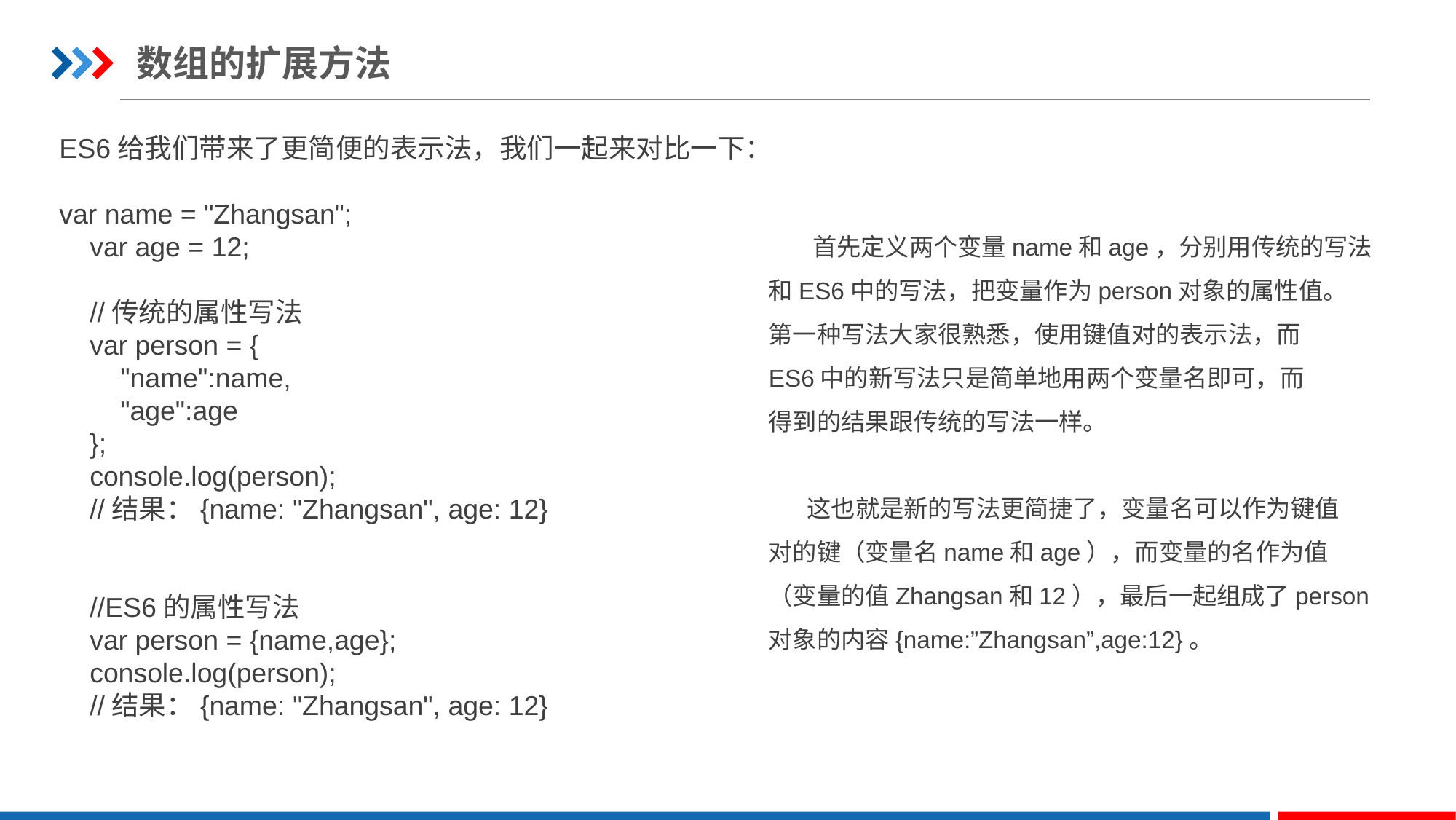

数组的扩展方法
ES6给我们带来了更简便的表示法，我们一起来对比一下：

var name = "Zhangsan";
    var age = 12;

    //传统的属性写法
    var person = {
        "name":name,
        "age":age
    };
    console.log(person);
    //结果：{name: "Zhangsan", age: 12}

    //ES6的属性写法
    var person = {name,age};
    console.log(person);
    //结果：{name: "Zhangsan", age: 12}
       首先定义两个变量name和age，分别用传统的写法
和ES6中的写法，把变量作为person对象的属性值。
第一种写法大家很熟悉，使用键值对的表示法，而
ES6中的新写法只是简单地用两个变量名即可，而
得到的结果跟传统的写法一样。

      这也就是新的写法更简捷了，变量名可以作为键值
对的键（变量名name和age），而变量的名作为值
（变量的值Zhangsan和12），最后一起组成了person
对象的内容{name:”Zhangsan”,age:12}。